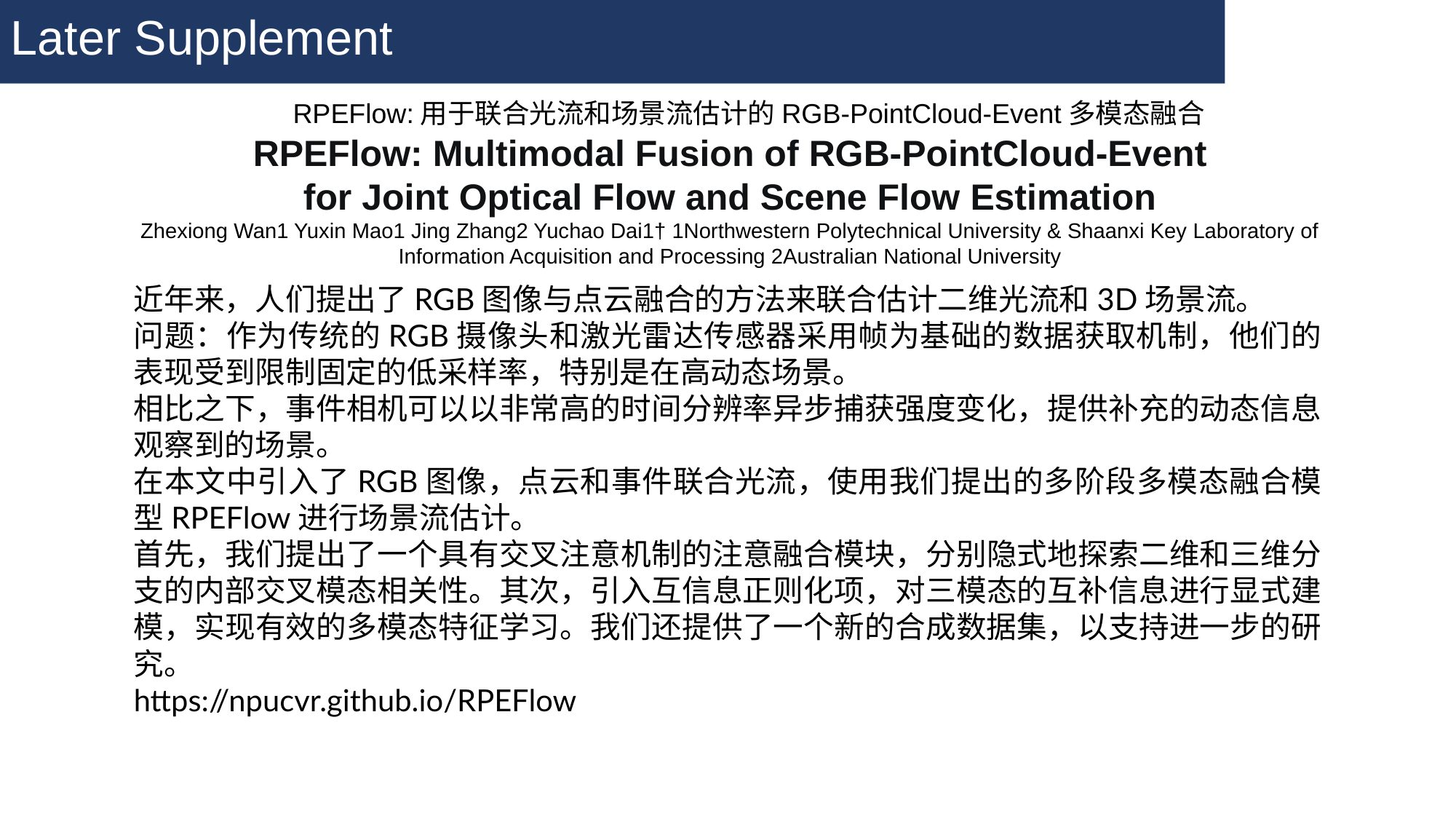

Later Supplement
RPEFlow:用于联合光流和场景流估计的RGB-PointCloud-Event多模态融合
RPEFlow: Multimodal Fusion of RGB-PointCloud-Event
for Joint Optical Flow and Scene Flow Estimation
Zhexiong Wan1 Yuxin Mao1 Jing Zhang2 Yuchao Dai1† 1Northwestern Polytechnical University & Shaanxi Key Laboratory of Information Acquisition and Processing 2Australian National University
近年来，人们提出了RGB图像与点云融合的方法来联合估计二维光流和3D场景流。
问题：作为传统的RGB摄像头和激光雷达传感器采用帧为基础的数据获取机制，他们的表现受到限制固定的低采样率，特别是在高动态场景。
相比之下，事件相机可以以非常高的时间分辨率异步捕获强度变化，提供补充的动态信息观察到的场景。
在本文中引入了RGB图像，点云和事件联合光流，使用我们提出的多阶段多模态融合模型RPEFlow进行场景流估计。
首先，我们提出了一个具有交叉注意机制的注意融合模块，分别隐式地探索二维和三维分支的内部交叉模态相关性。其次，引入互信息正则化项，对三模态的互补信息进行显式建模，实现有效的多模态特征学习。我们还提供了一个新的合成数据集，以支持进一步的研究。
https://npucvr.github.io/RPEFlow